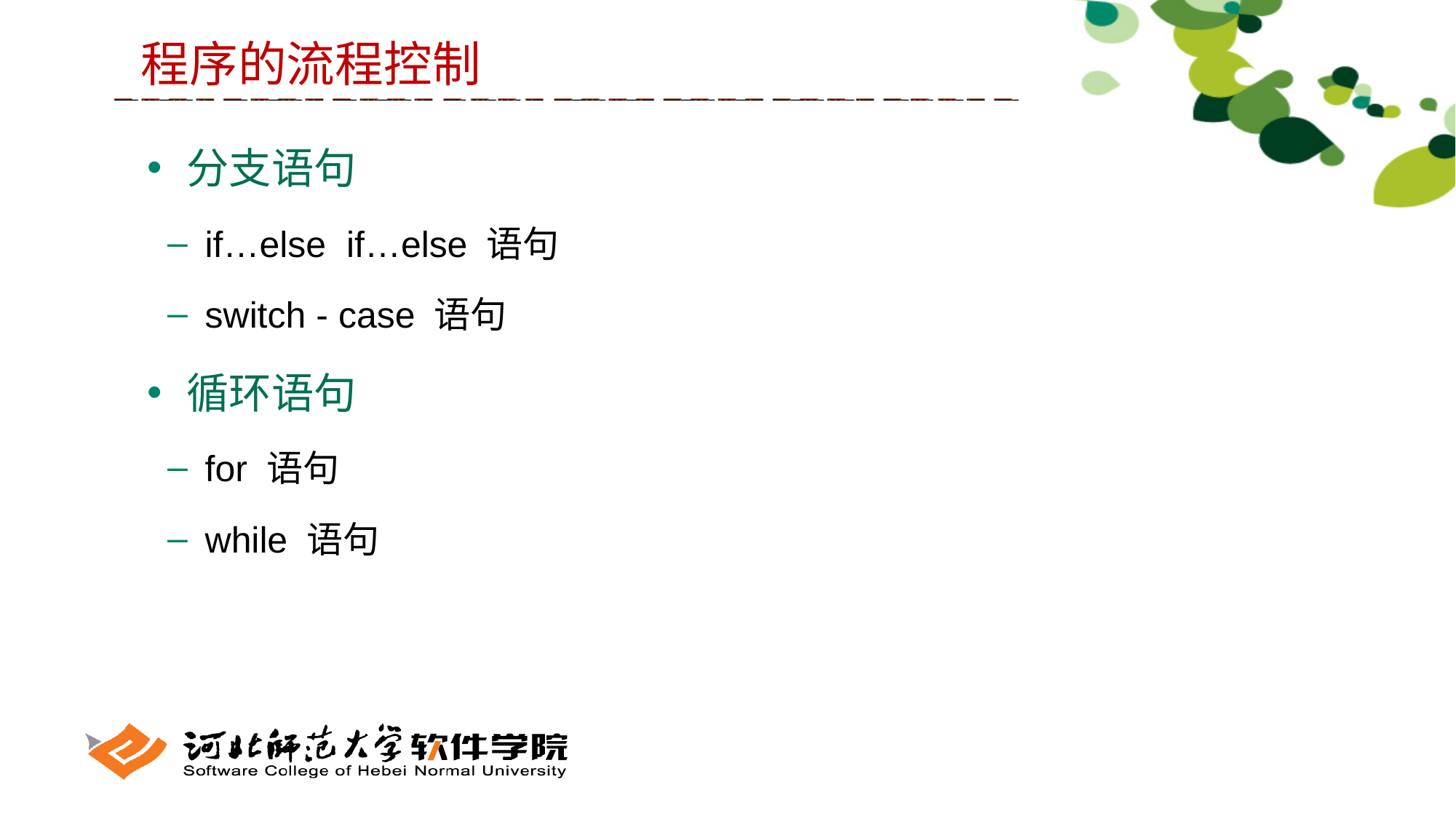

程序的流程控制
 分支语句
 if…else  if…else 语句
 switch - case 语句
 循环语句
 for 语句
 while 语句